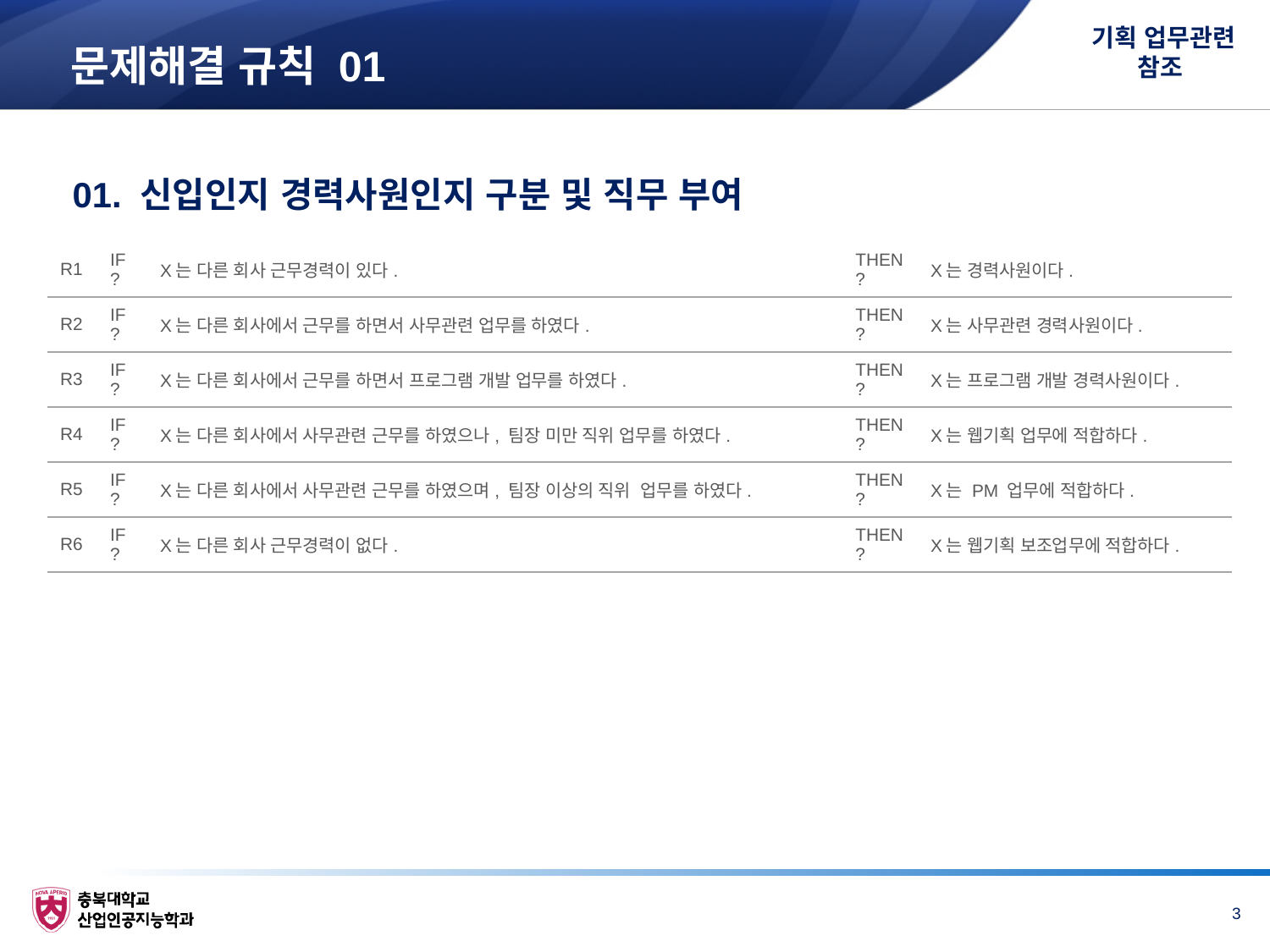

기획 업무관련 참조
# 문제해결 규칙 01
01. 신입인지 경력사원인지 구분 및 직무 부여
| R1 | IF? | X는 다른 회사 근무경력이 있다. | THEN? | X는 경력사원이다. |
| --- | --- | --- | --- | --- |
| R2 | IF? | X는 다른 회사에서 근무를 하면서 사무관련 업무를 하였다. | THEN? | X는 사무관련 경력사원이다. |
| R3 | IF? | X는 다른 회사에서 근무를 하면서 프로그램 개발 업무를 하였다. | THEN? | X는 프로그램 개발 경력사원이다. |
| R4 | IF? | X는 다른 회사에서 사무관련 근무를 하였으나, 팀장 미만 직위 업무를 하였다. | THEN? | X는 웹기획 업무에 적합하다. |
| R5 | IF? | X는 다른 회사에서 사무관련 근무를 하였으며, 팀장 이상의 직위 업무를 하였다. | THEN? | X는 PM 업무에 적합하다. |
| R6 | IF? | X는 다른 회사 근무경력이 없다. | THEN? | X는 웹기획 보조업무에 적합하다. |